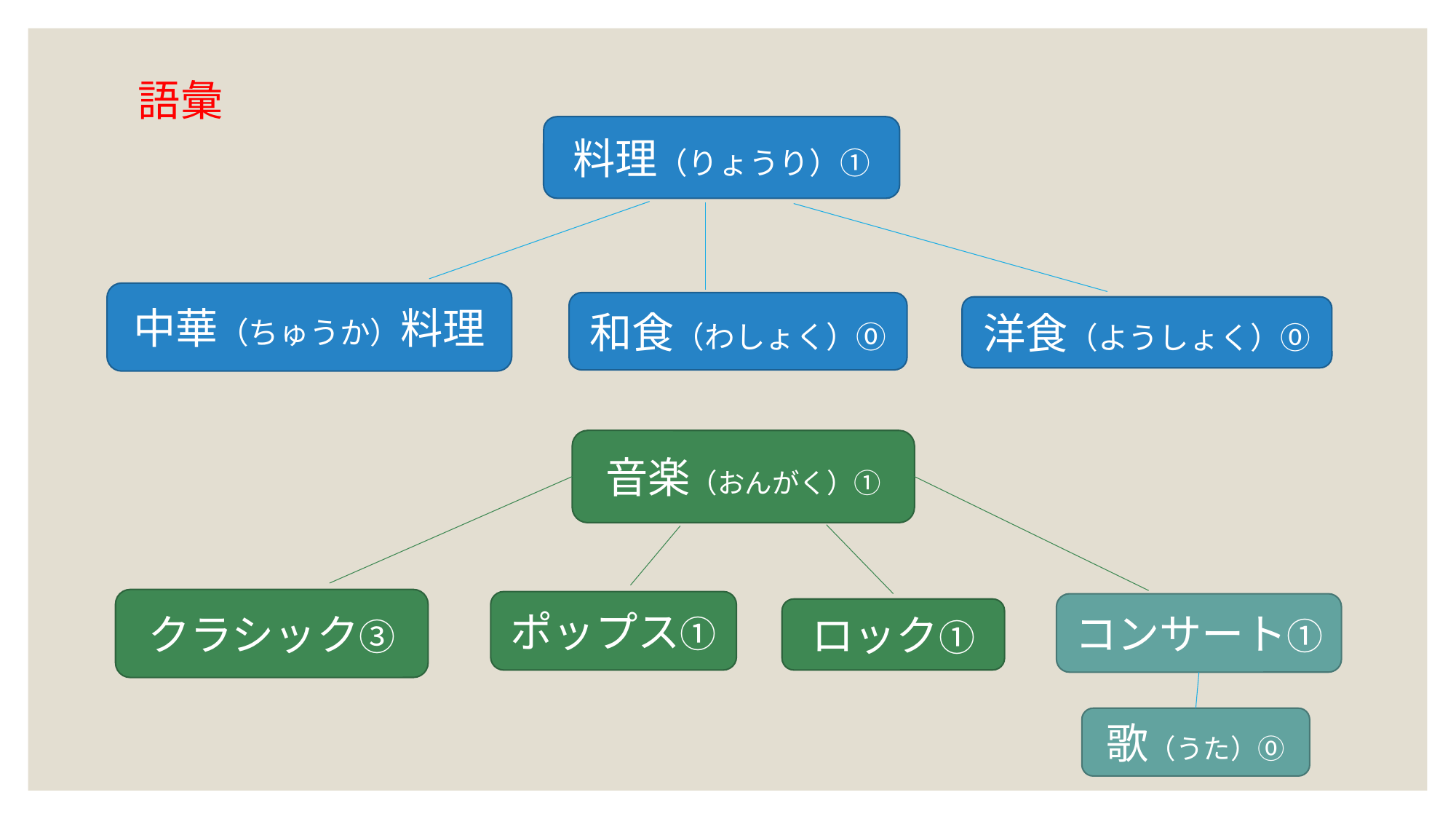

# 語彙
料理（りょうり）①
中華（ちゅうか）料理
和食（わしょく）⓪
洋食（ようしょく）⓪
音楽（おんがく）①
クラシック③
ポップス①
コンサート①
ロック①
歌（うた）⓪